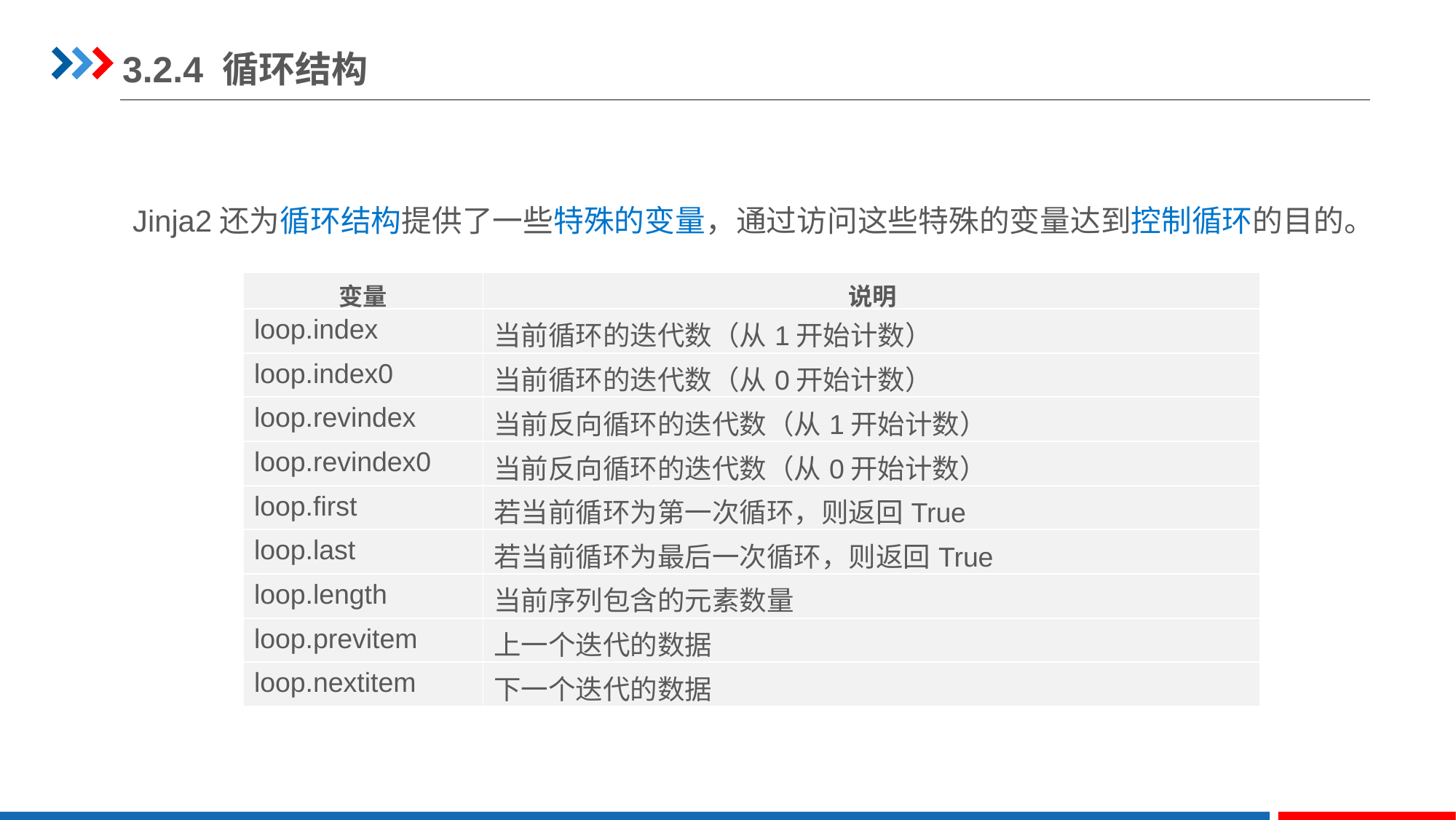

3.2.4 循环结构
Jinja2还为循环结构提供了一些特殊的变量，通过访问这些特殊的变量达到控制循环的目的。
| 变量 | 说明 |
| --- | --- |
| loop.index | 当前循环的迭代数（从1开始计数） |
| loop.index0 | 当前循环的迭代数（从0开始计数） |
| loop.revindex | 当前反向循环的迭代数（从1开始计数） |
| loop.revindex0 | 当前反向循环的迭代数（从0开始计数） |
| loop.first | 若当前循环为第一次循环，则返回True |
| loop.last | 若当前循环为最后一次循环，则返回True |
| loop.length | 当前序列包含的元素数量 |
| loop.previtem | 上一个迭代的数据 |
| loop.nextitem | 下一个迭代的数据 |